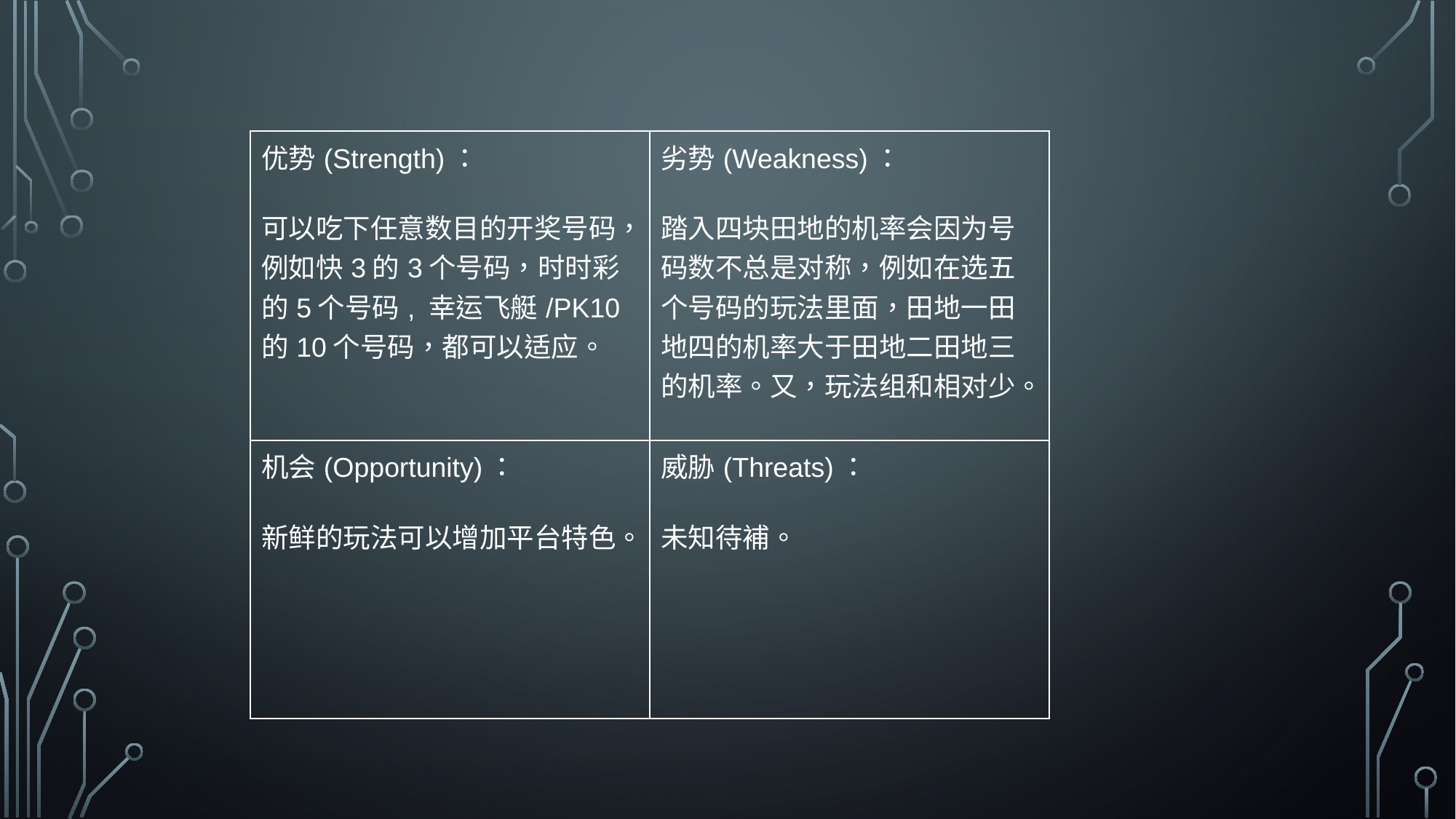

| 优势(Strength)： 可以吃下任意数目的开奖号码，例如快3的3个号码，时时彩的5个号码, 幸运飞艇/PK10的10个号码，都可以适应。 | 劣势(Weakness)： 踏入四块田地的机率会因为号码数不总是对称，例如在选五个号码的玩法里面，田地一田地四的机率大于田地二田地三的机率。又，玩法组和相对少。 |
| --- | --- |
| 机会(Opportunity)： 新鲜的玩法可以增加平台特色。 | 威胁(Threats)： 未知待補。 |